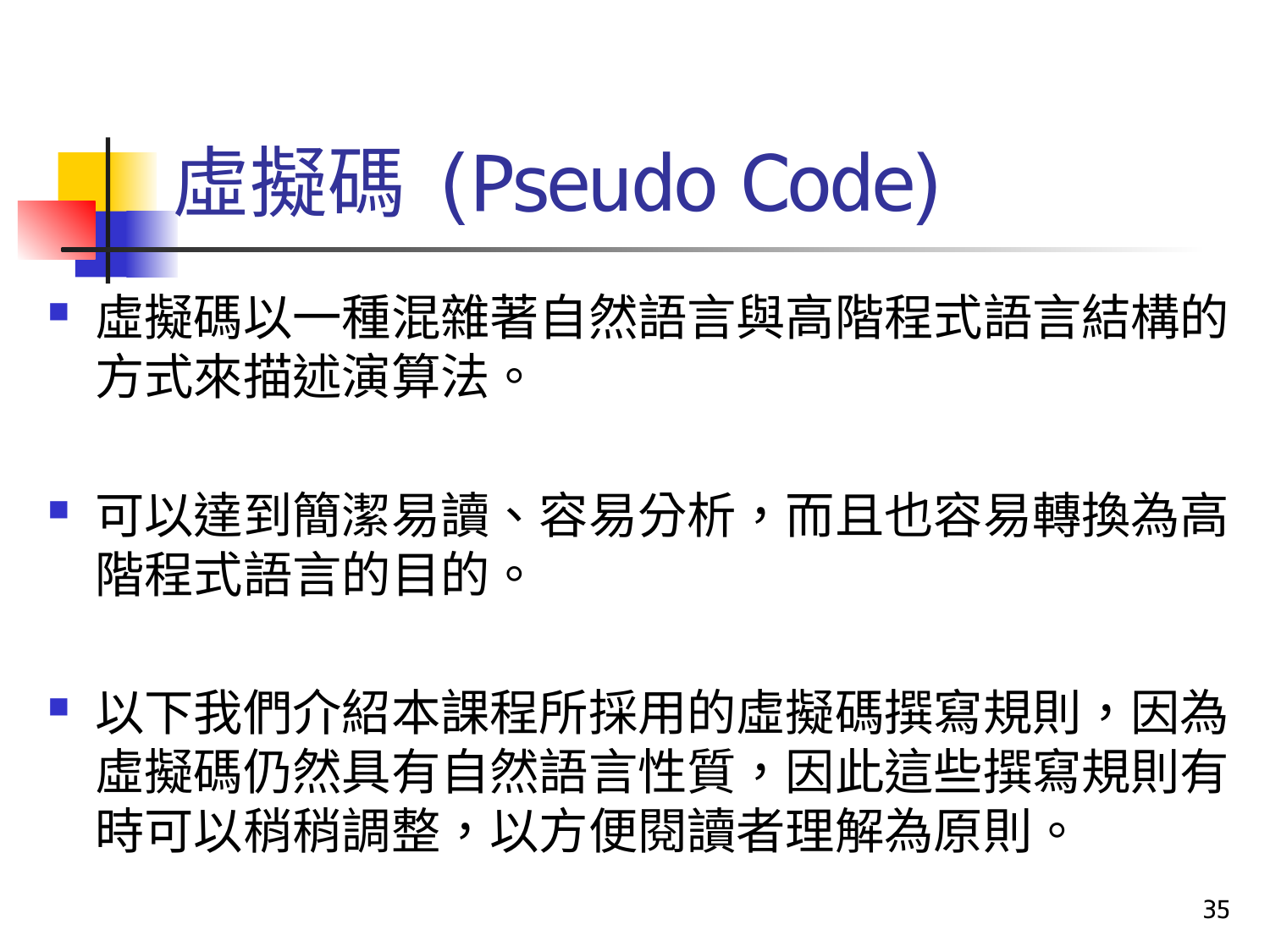

# 虛擬碼 (Pseudo Code)
虛擬碼以一種混雜著自然語言與高階程式語言結構的方式來描述演算法。

可以達到簡潔易讀、容易分析，而且也容易轉換為高階程式語言的目的。

以下我們介紹本課程所採用的虛擬碼撰寫規則，因為虛擬碼仍然具有自然語言性質，因此這些撰寫規則有時可以稍稍調整，以方便閱讀者理解為原則。
35